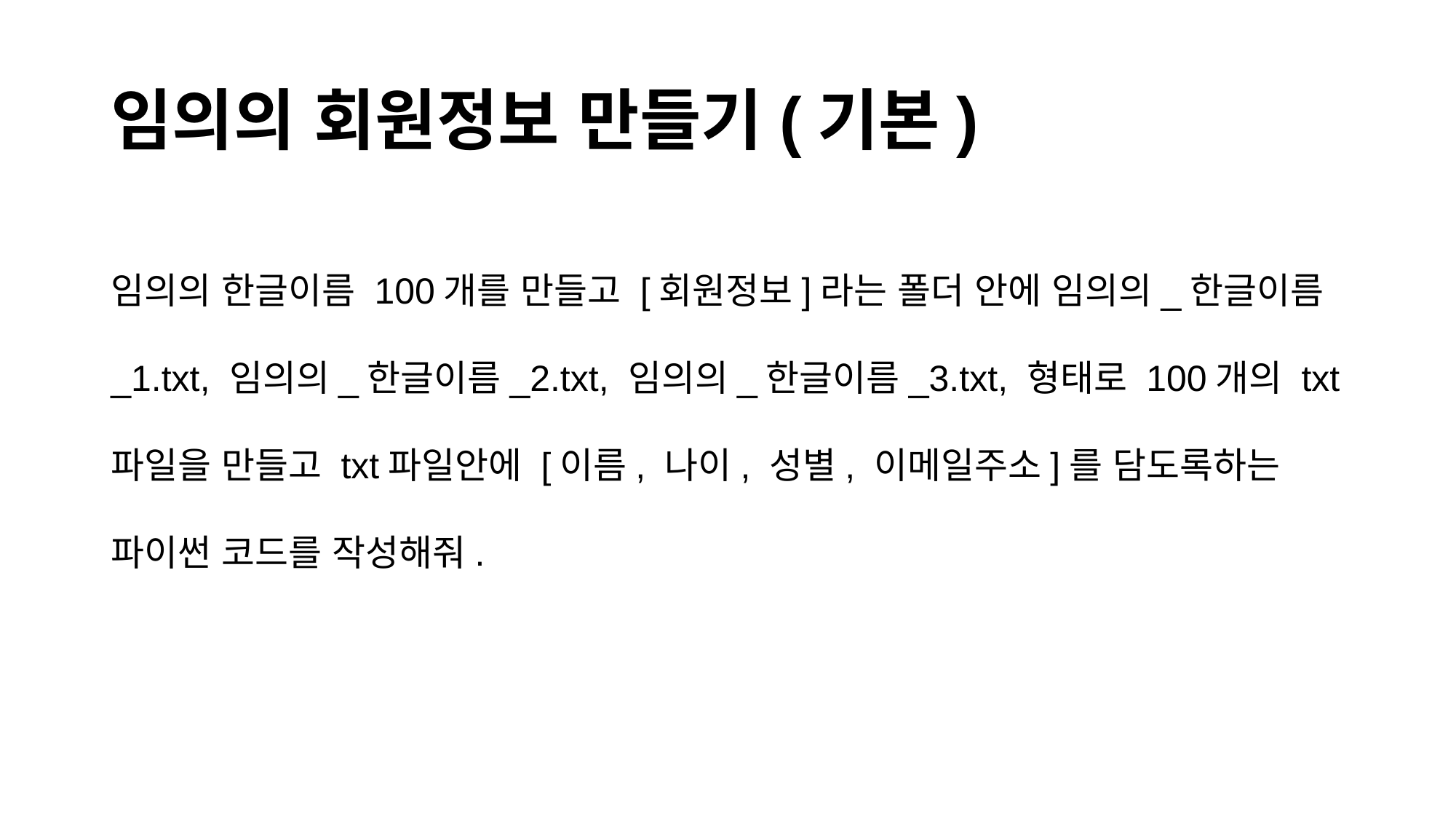

# 임의의 회원정보 만들기(기본)
임의의 한글이름 100개를 만들고 [회원정보]라는 폴더 안에 임의의_한글이름_1.txt, 임의의_한글이름_2.txt, 임의의_한글이름_3.txt, 형태로 100개의 txt 파일을 만들고 txt파일안에 [이름, 나이, 성별, 이메일주소]를 담도록하는 파이썬 코드를 작성해줘.